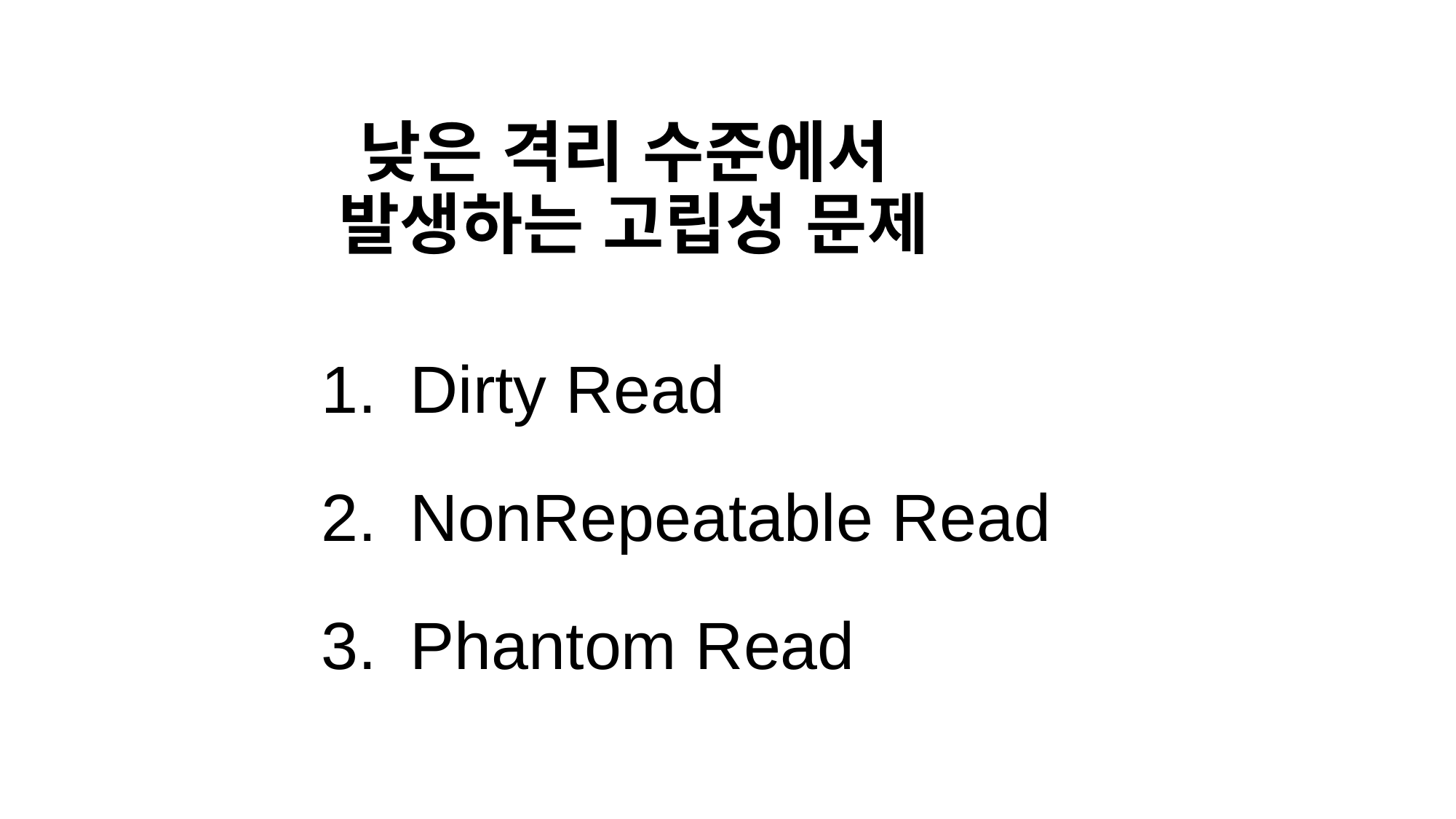

낮은 격리 수준에서
발생하는 고립성 문제
Dirty Read
NonRepeatable Read
Phantom Read